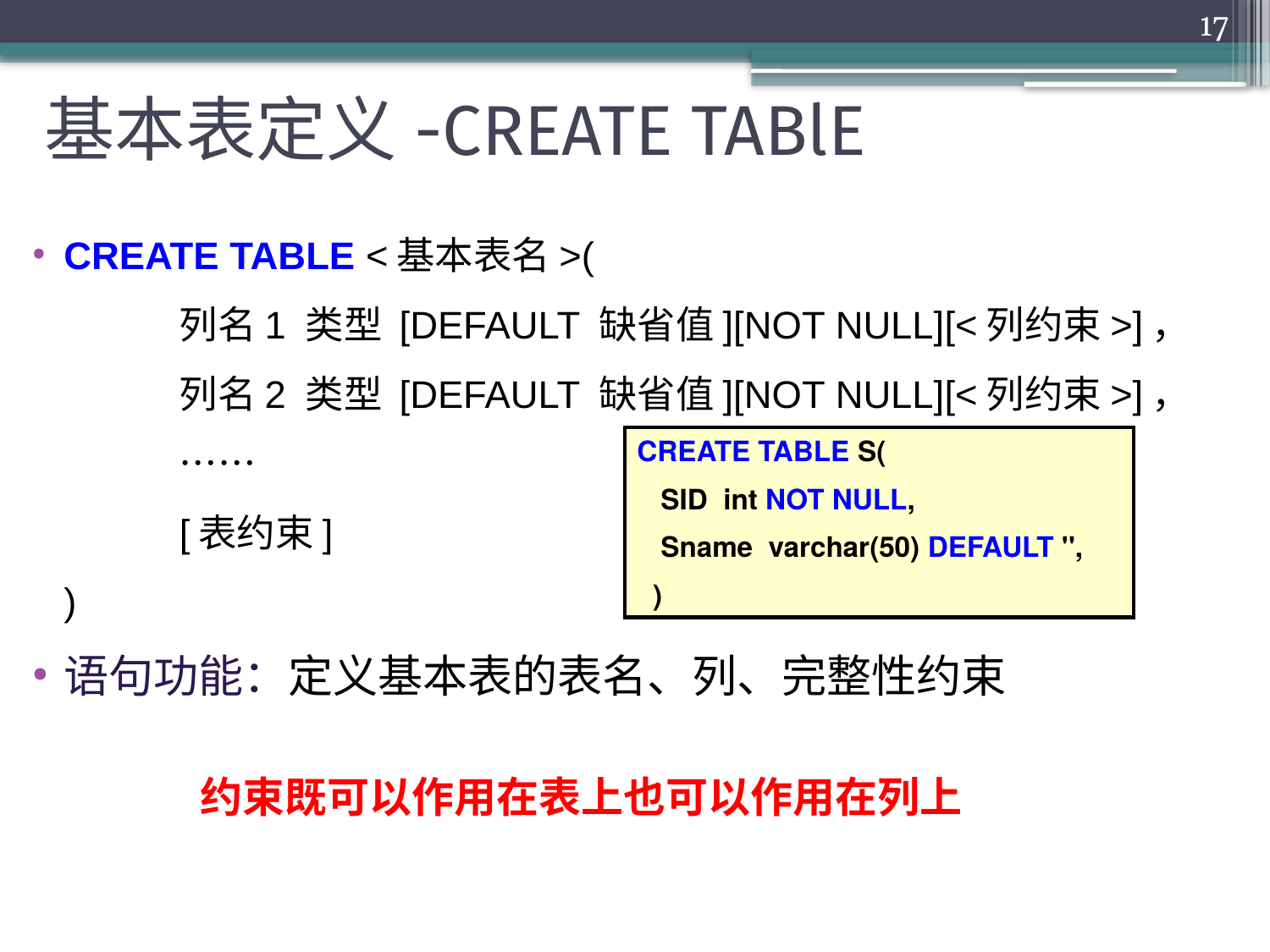

17
# 基本表定义-CREATE TABlE
CREATE TABLE <基本表名>(
	列名1 类型 [DEFAULT 缺省值][NOT NULL][<列约束>]，
	列名2 类型 [DEFAULT 缺省值][NOT NULL][<列约束>]，
	……
	[表约束]
)
语句功能：定义基本表的表名、列、完整性约束

CREATE TABLE S(
   SID  int NOT NULL,
   Sname  varchar(50) DEFAULT '',
  )
约束既可以作用在表上也可以作用在列上